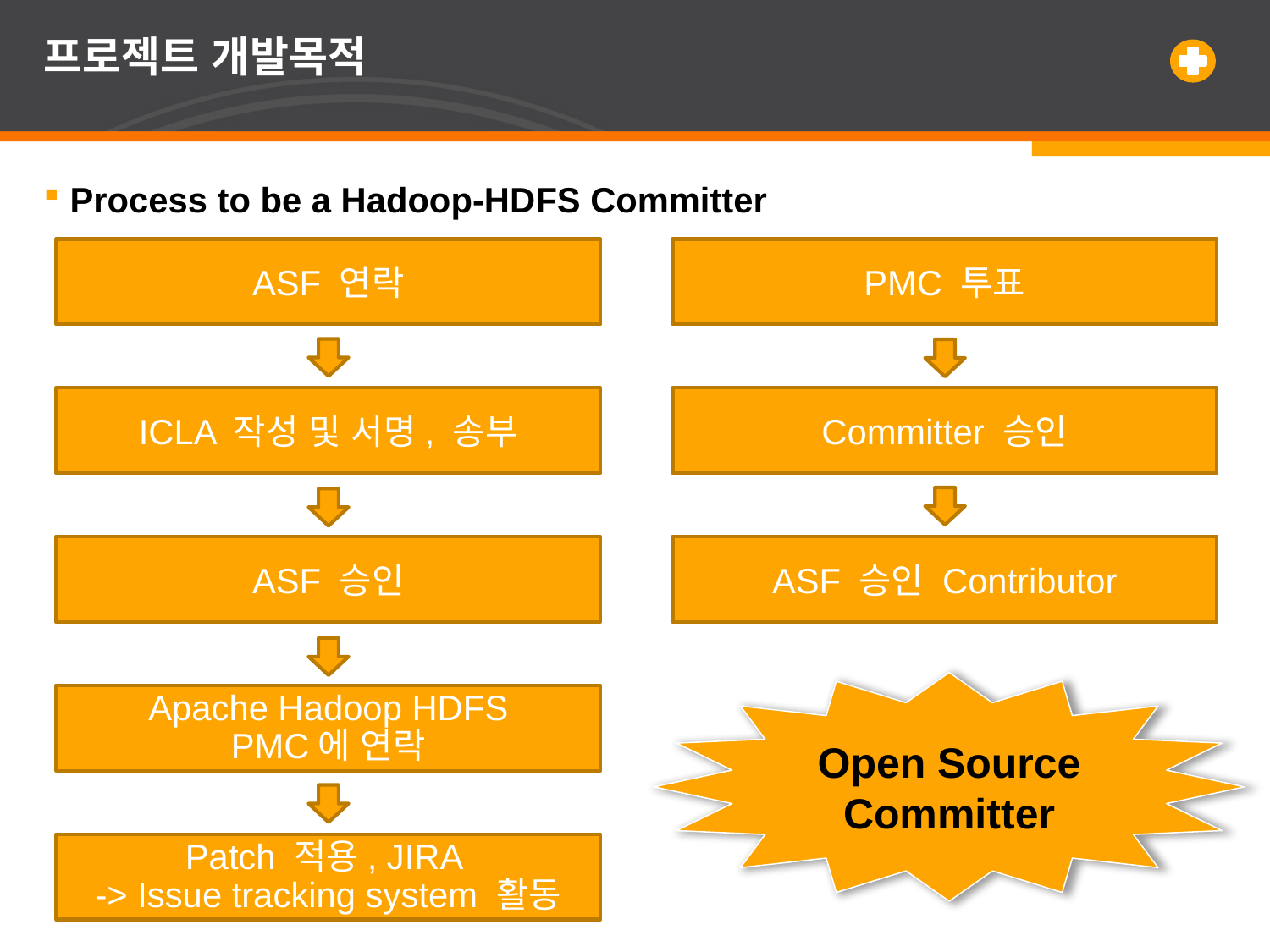

# 프로젝트 개발목적

Process to be a Hadoop-HDFS Committer
ASF 연락
PMC 투표

ICLA 작성 및 서명, 송부
Committer 승인

ASF 승인
ASF 승인 Contributor

Open Source
Committer
Apache Hadoop HDFS
PMC에 연락

Patch 적용, JIRA
-> Issue tracking system 활동